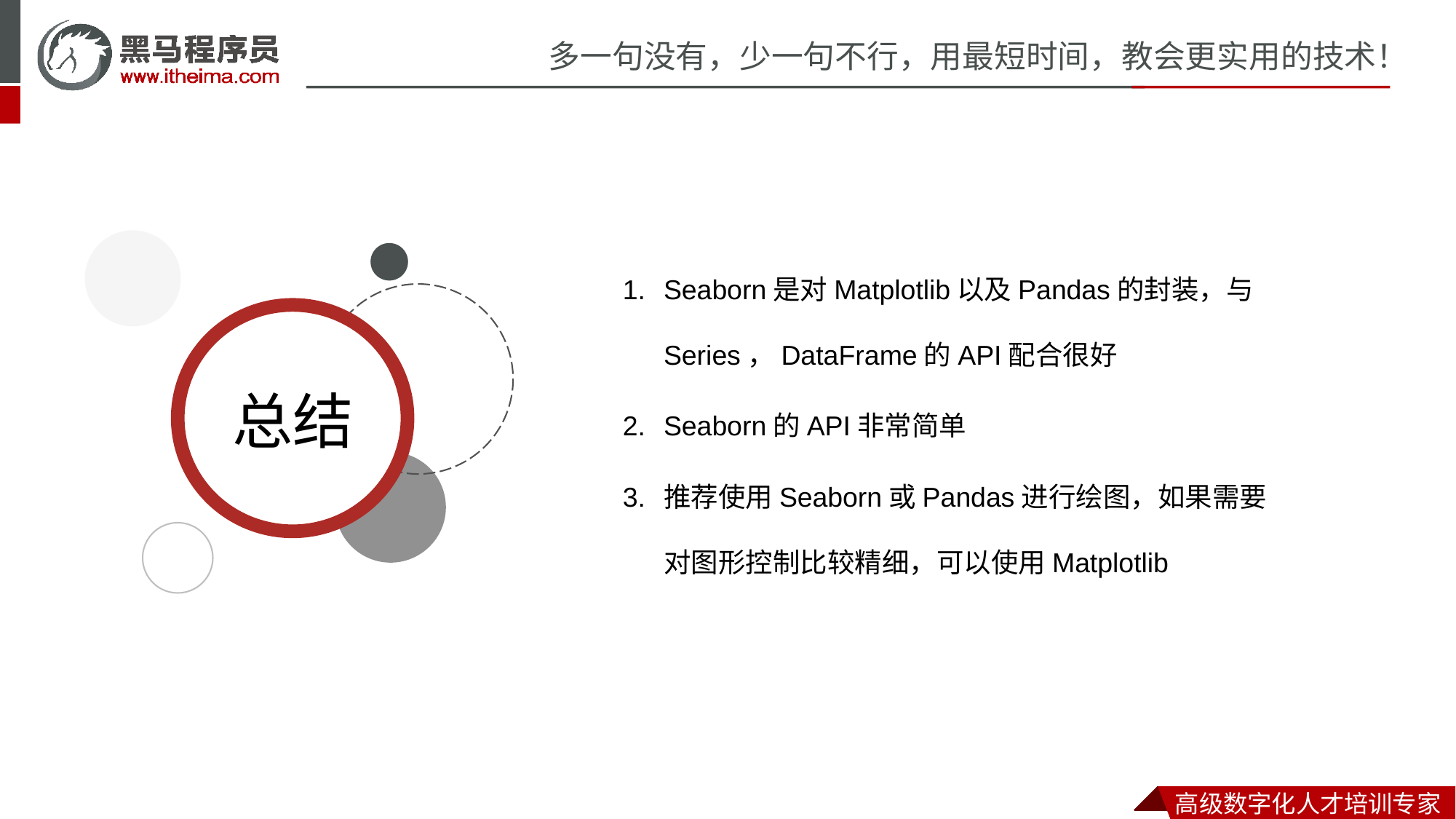

Seaborn是对Matplotlib以及Pandas的封装，与Series，DataFrame的API配合很好
Seaborn的API非常简单
推荐使用Seaborn或Pandas进行绘图，如果需要对图形控制比较精细，可以使用Matplotlib